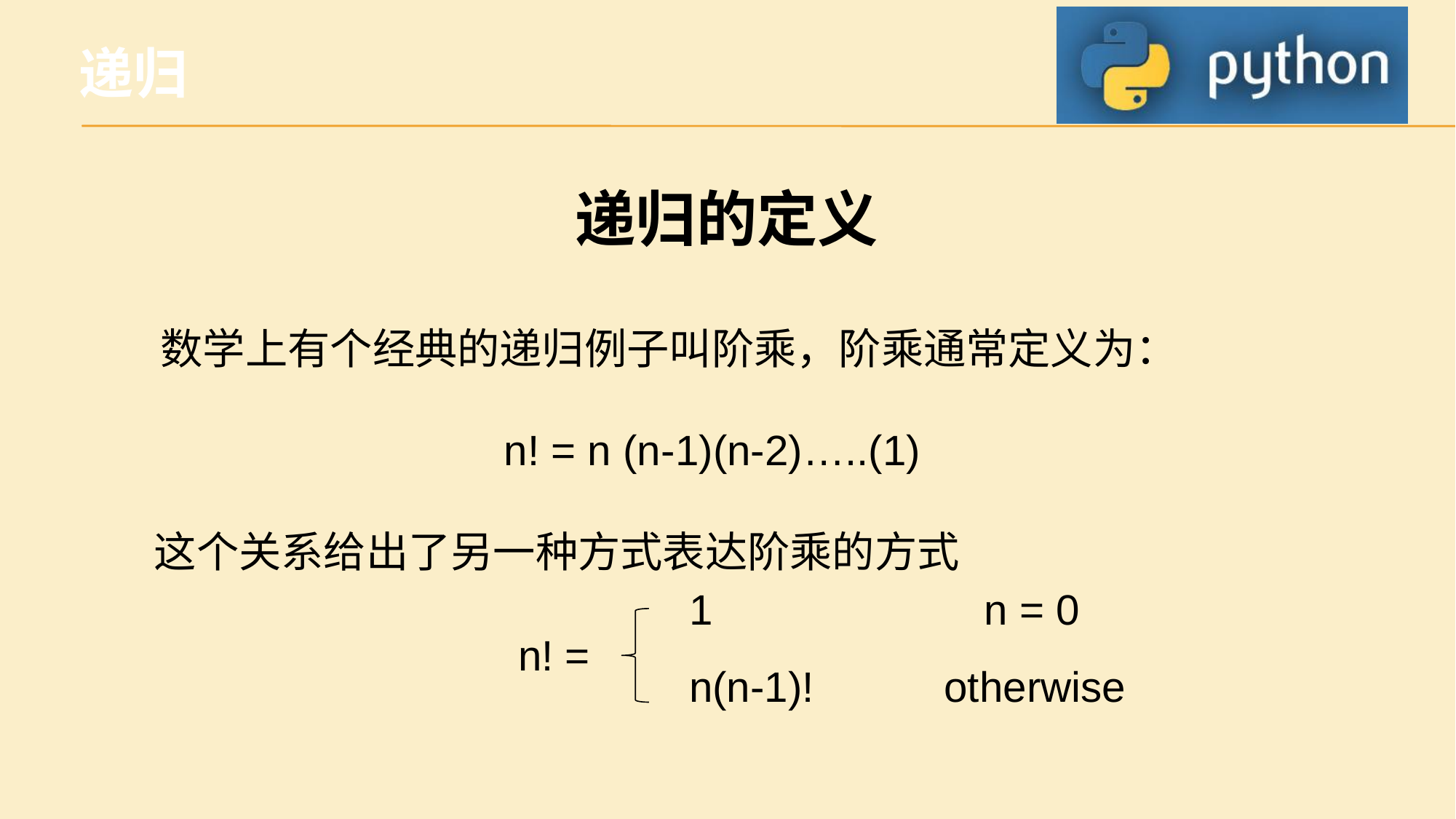

递归
递归的定义
数学上有个经典的递归例子叫阶乘，阶乘通常定义为：

n! = n (n-1)(n-2)…..(1)
这个关系给出了另一种方式表达阶乘的方式
 1                       n = 0

 n! =
 n(n-1)!           otherwise